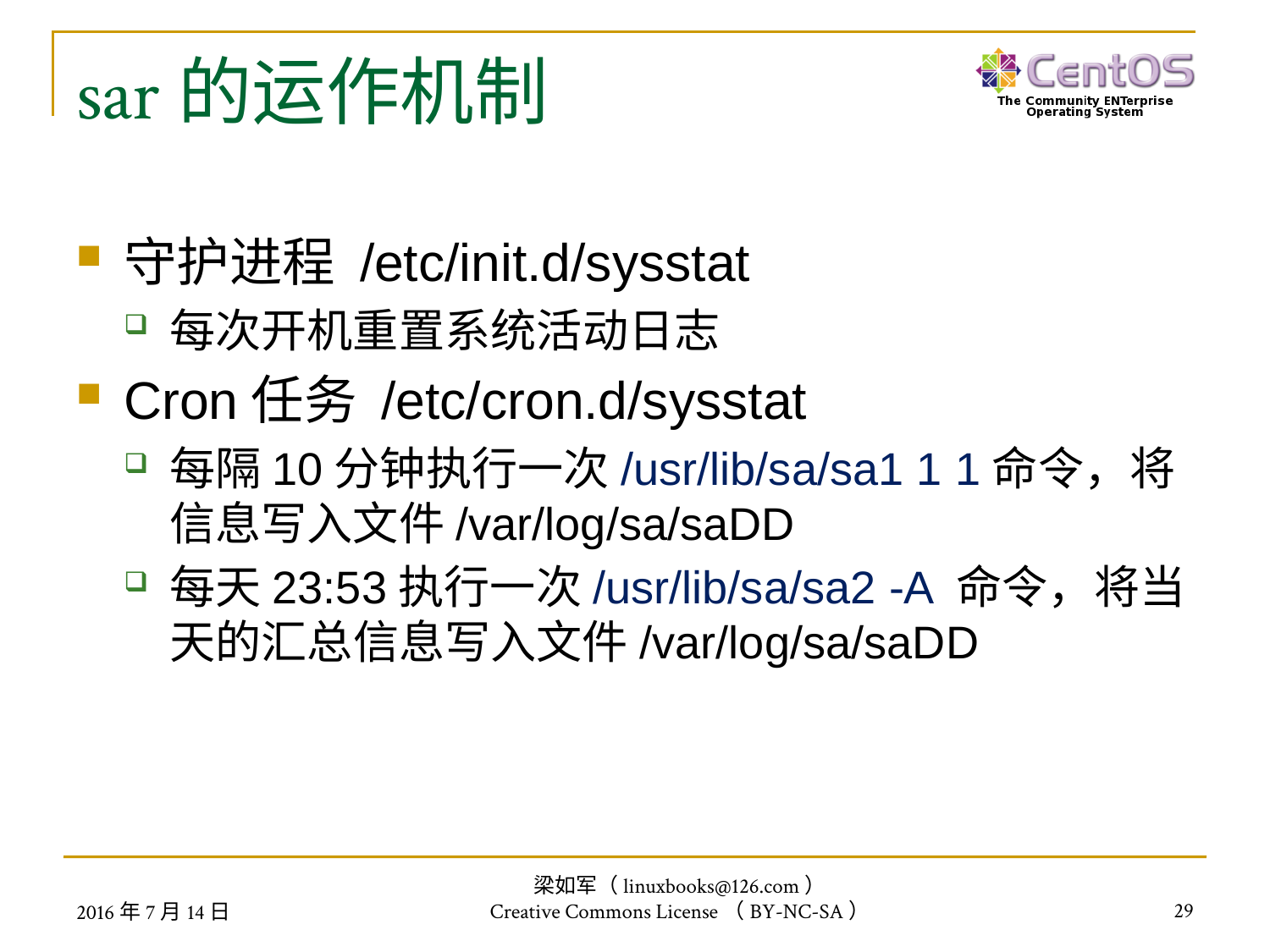

# sar的运作机制
守护进程 /etc/init.d/sysstat
每次开机重置系统活动日志
Cron任务 /etc/cron.d/sysstat
每隔10分钟执行一次/usr/lib/sa/sa1 1 1命令，将信息写入文件/var/log/sa/saDD
每天23:53执行一次/usr/lib/sa/sa2 -A 命令，将当天的汇总信息写入文件/var/log/sa/saDD
梁如军（linuxbooks@126.com）
Creative Commons License（BY-NC-SA）
2016年7月14日
29